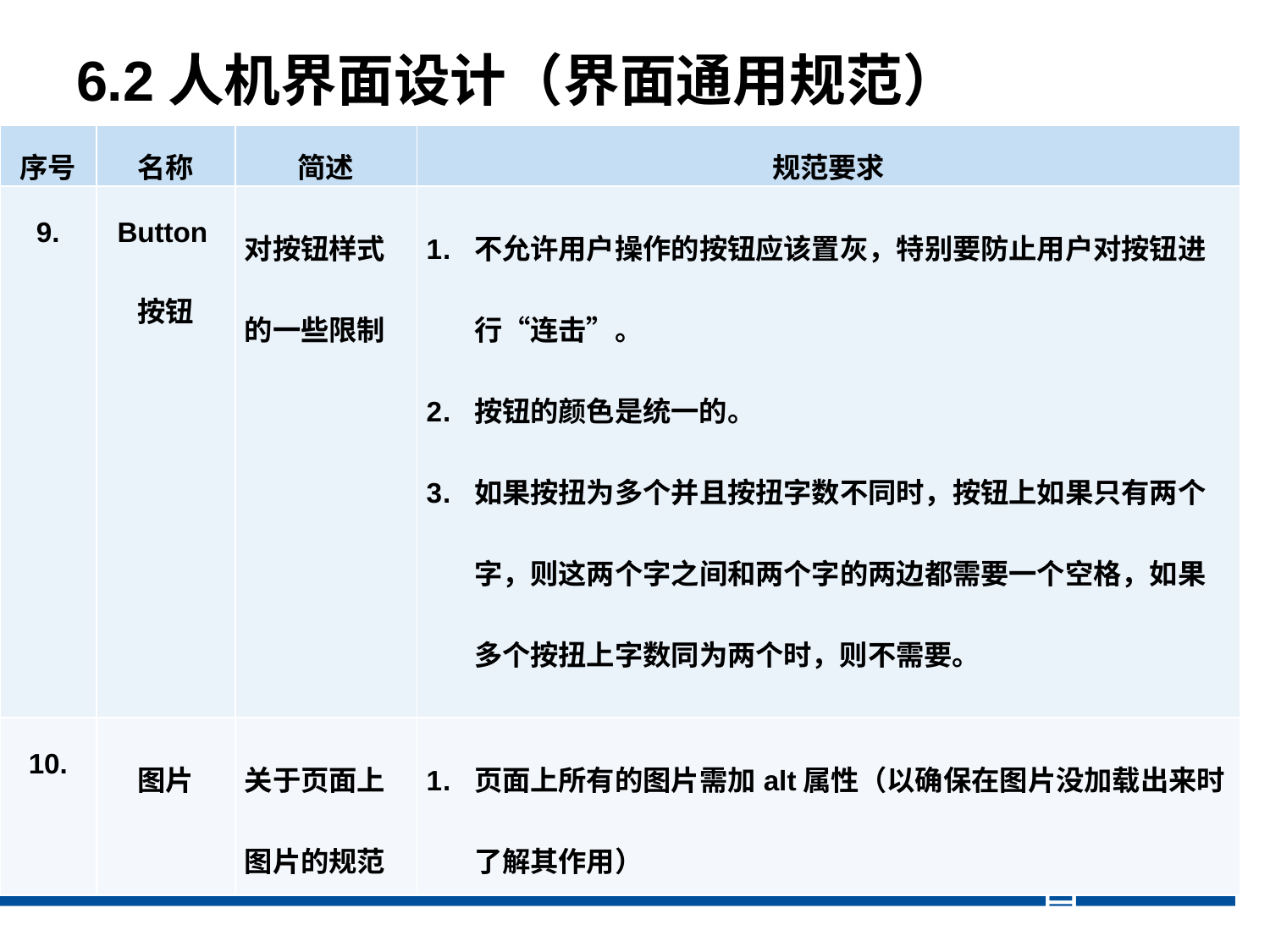

# 6.2人机界面设计（界面通用规范）
| 序号 | 名称 | 简述 | 规范要求 |
| --- | --- | --- | --- |
| 9. | Button按钮 | 对按钮样式的一些限制 | 不允许用户操作的按钮应该置灰，特别要防止用户对按钮进行“连击”。 按钮的颜色是统一的。 如果按扭为多个并且按扭字数不同时，按钮上如果只有两个字，则这两个字之间和两个字的两边都需要一个空格，如果多个按扭上字数同为两个时，则不需要。 |
| 10. | 图片 | 关于页面上图片的规范 | 页面上所有的图片需加alt属性（以确保在图片没加载出来时了解其作用） |